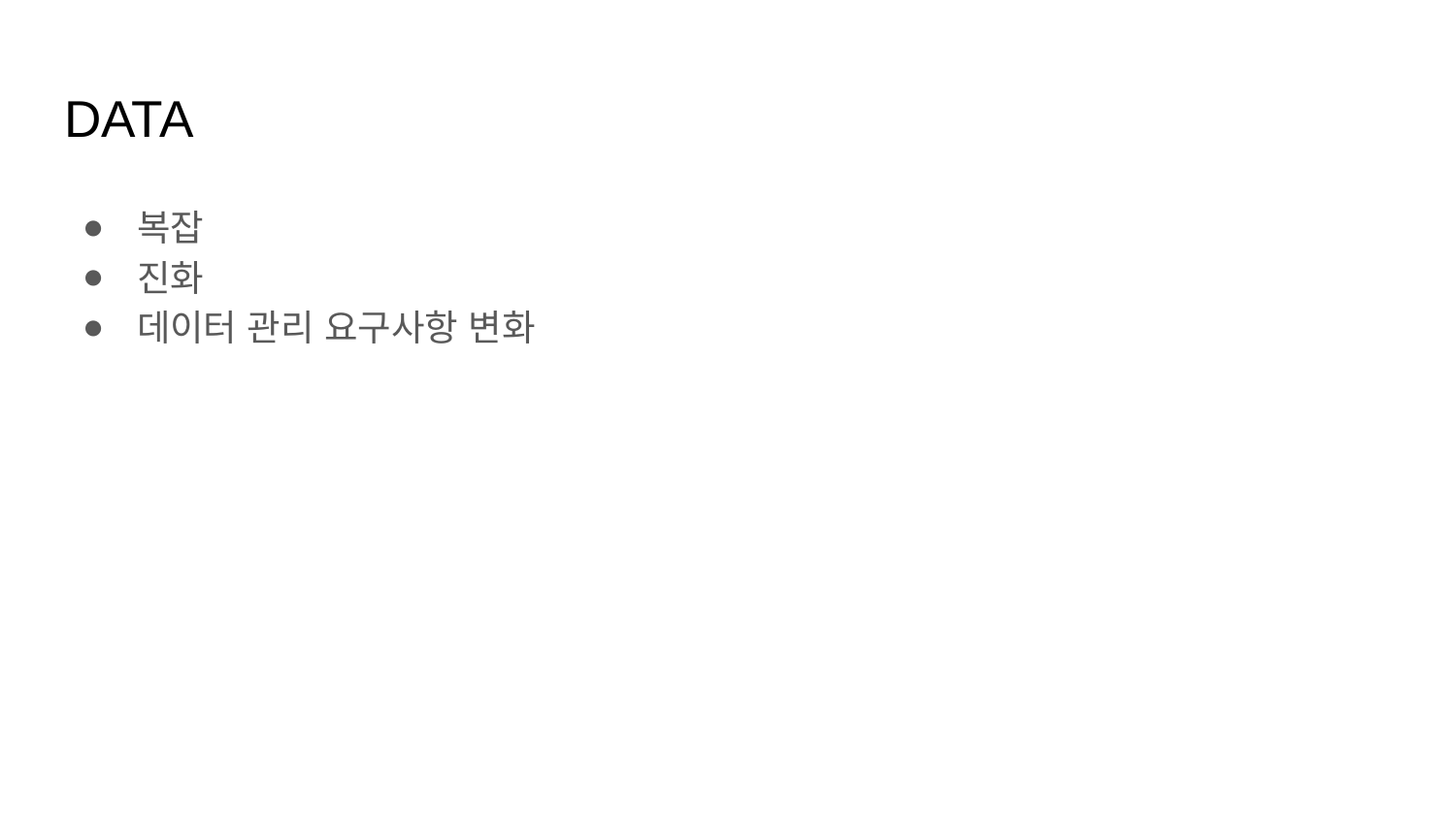

# DATA
복잡
진화
데이터 관리 요구사항 변화